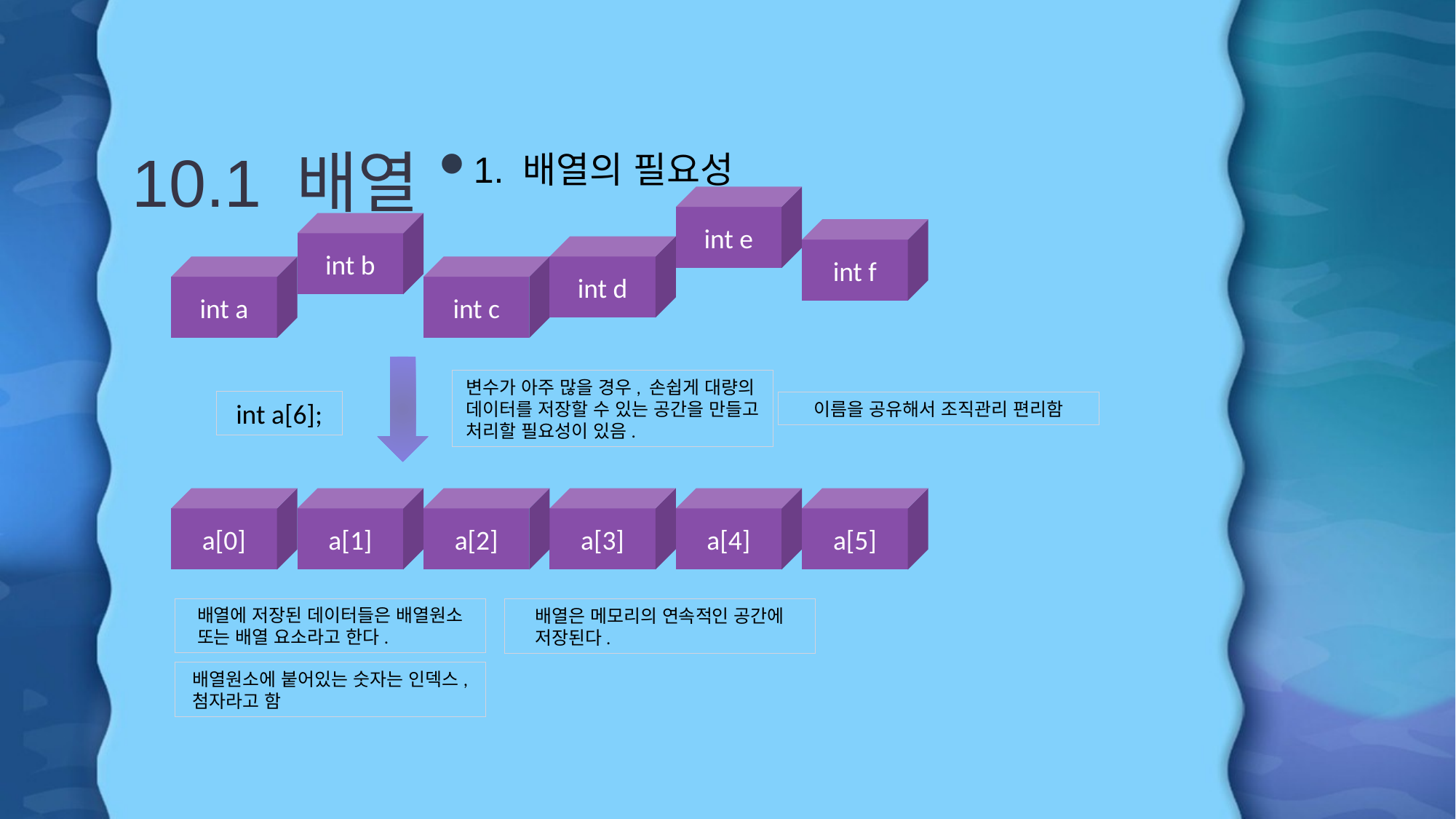

# 10.1 배열
1. 배열의 필요성
int e
int b
int f
int d
int a
int c

변수가 아주 많을 경우, 손쉽게 대량의 데이터를 저장할 수 있는 공간을 만들고 처리할 필요성이 있음.
int a[6];
이름을 공유해서 조직관리 편리함
a[0]
a[1]
a[2]
a[3]
a[4]
a[5]
배열에 저장된 데이터들은 배열원소 또는 배열 요소라고 한다.
배열은 메모리의 연속적인 공간에 저장된다.
배열원소에 붙어있는 숫자는 인덱스, 첨자라고 함